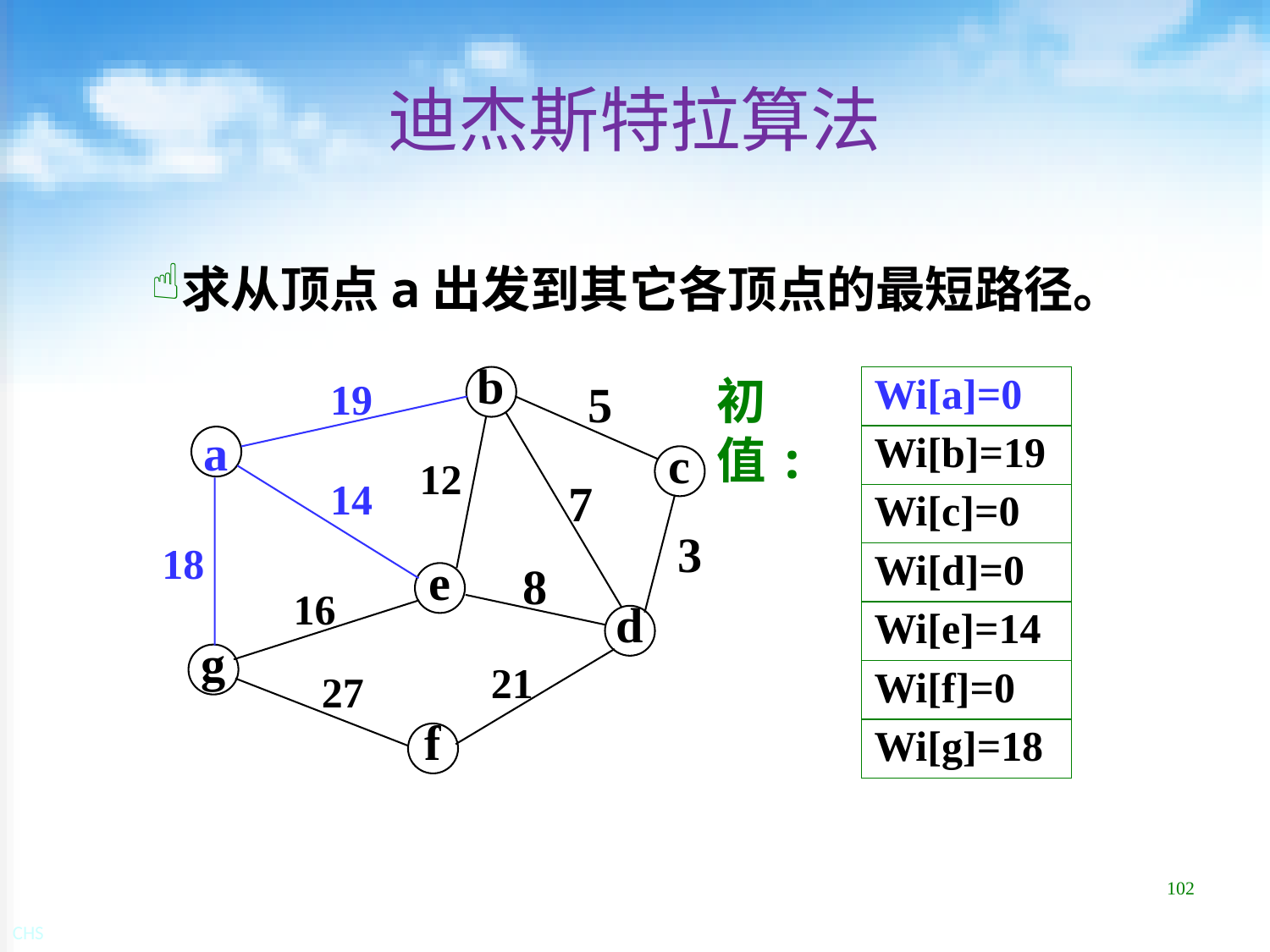

# 迪杰斯特拉算法
求从顶点a出发到其它各顶点的最短路径。
初值:
19
b
5

a
12
c

14
7

3
18
8
e
16

d
g

21
27

f
| Wi[a]=0 |
| --- |
| Wi[b]=19 |
| Wi[c]=0 |
| Wi[d]=0 |
| Wi[e]=14 |
| Wi[f]=0 |
| Wi[g]=18 |
102